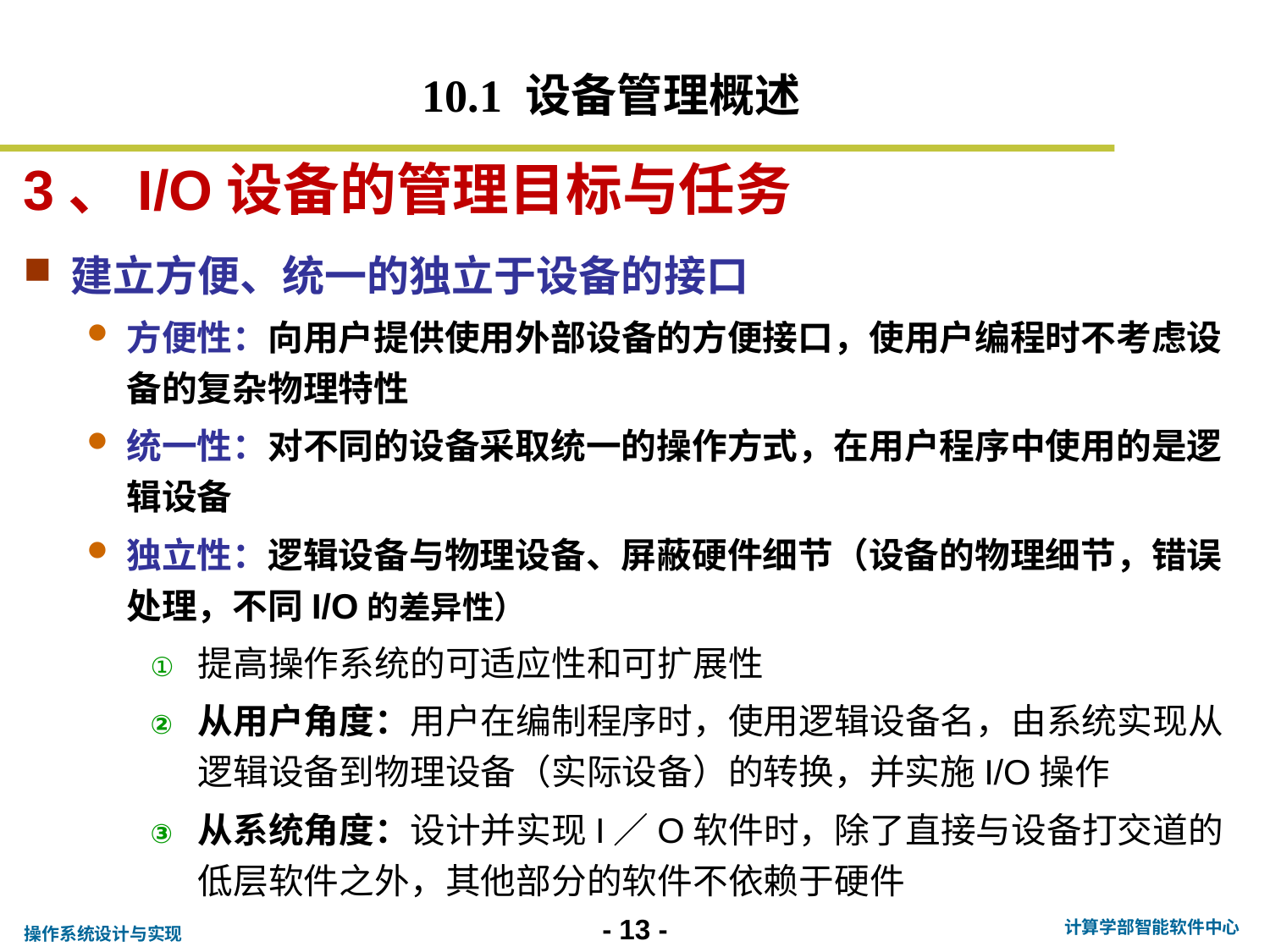

10.1 设备管理概述
3、I/O设备的管理目标与任务
建立方便、统一的独立于设备的接口
方便性：向用户提供使用外部设备的方便接口，使用户编程时不考虑设备的复杂物理特性
统一性：对不同的设备采取统一的操作方式，在用户程序中使用的是逻辑设备
独立性：逻辑设备与物理设备、屏蔽硬件细节（设备的物理细节，错误处理，不同I/O的差异性）
提高操作系统的可适应性和可扩展性
从用户角度：用户在编制程序时，使用逻辑设备名，由系统实现从逻辑设备到物理设备（实际设备）的转换，并实施I/O操作
从系统角度：设计并实现I／O软件时，除了直接与设备打交道的低层软件之外，其他部分的软件不依赖于硬件